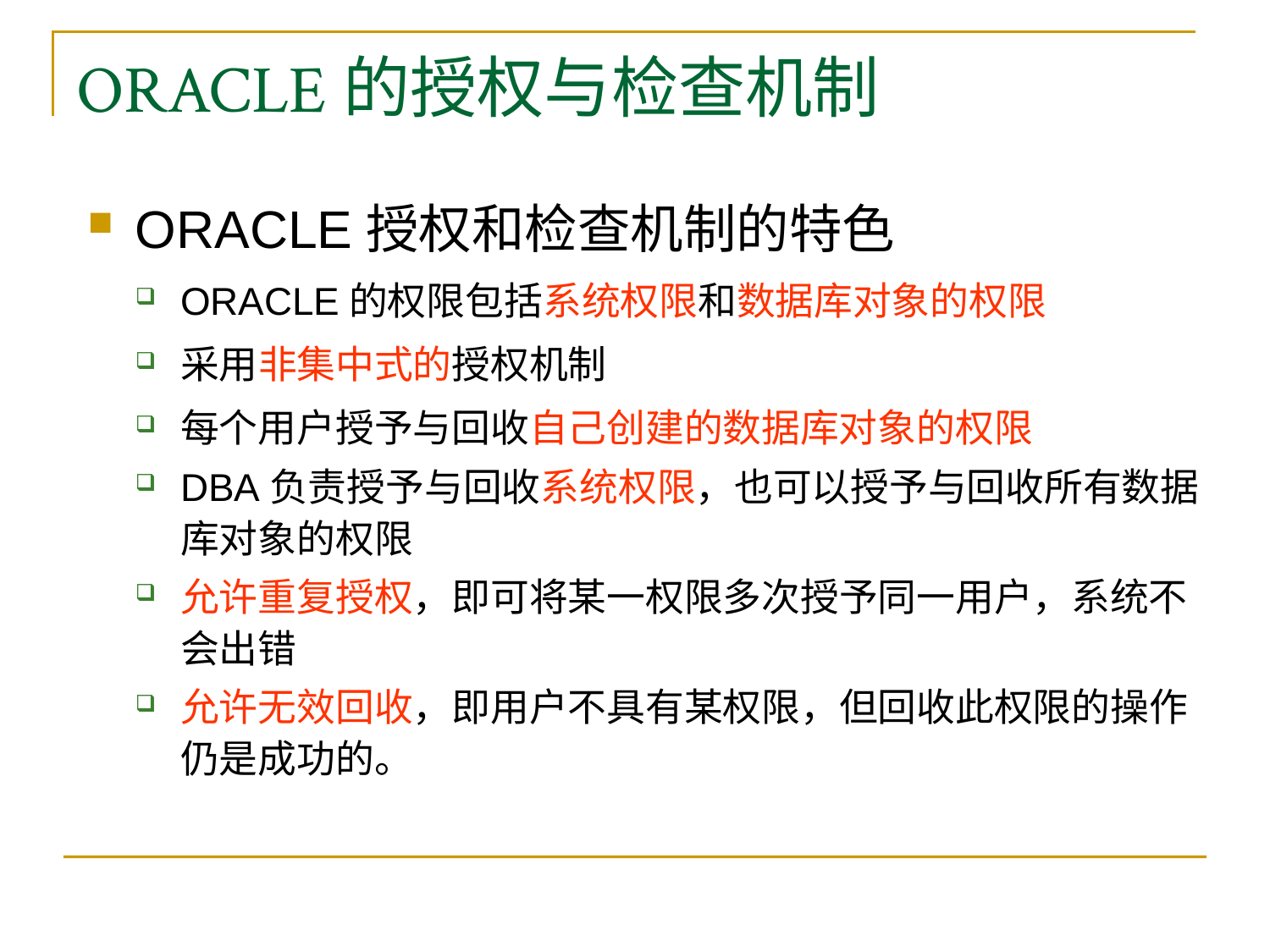

# ORACLE的授权与检查机制
ORACLE授权和检查机制的特色
ORACLE的权限包括系统权限和数据库对象的权限
采用非集中式的授权机制
每个用户授予与回收自己创建的数据库对象的权限
DBA负责授予与回收系统权限，也可以授予与回收所有数据库对象的权限
允许重复授权，即可将某一权限多次授予同一用户，系统不会出错
允许无效回收，即用户不具有某权限，但回收此权限的操作仍是成功的。